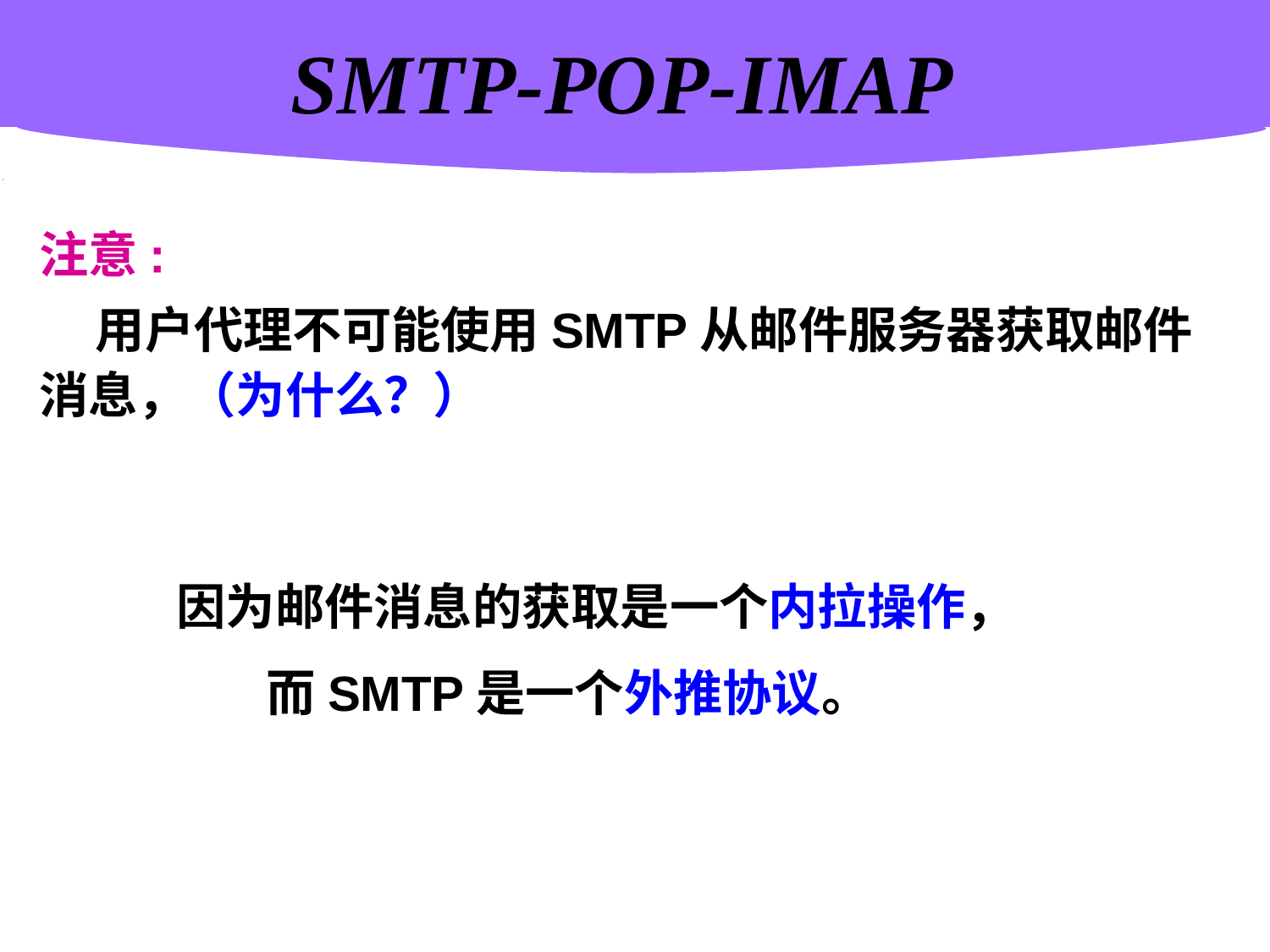

计算机网络概述
SMTP-POP-IMAP

注意:
    用户代理不可能使用SMTP从邮件服务器获取邮件消息，（为什么？）
       因为邮件消息的获取是一个内拉操作，
               而SMTP是一个外推协议。